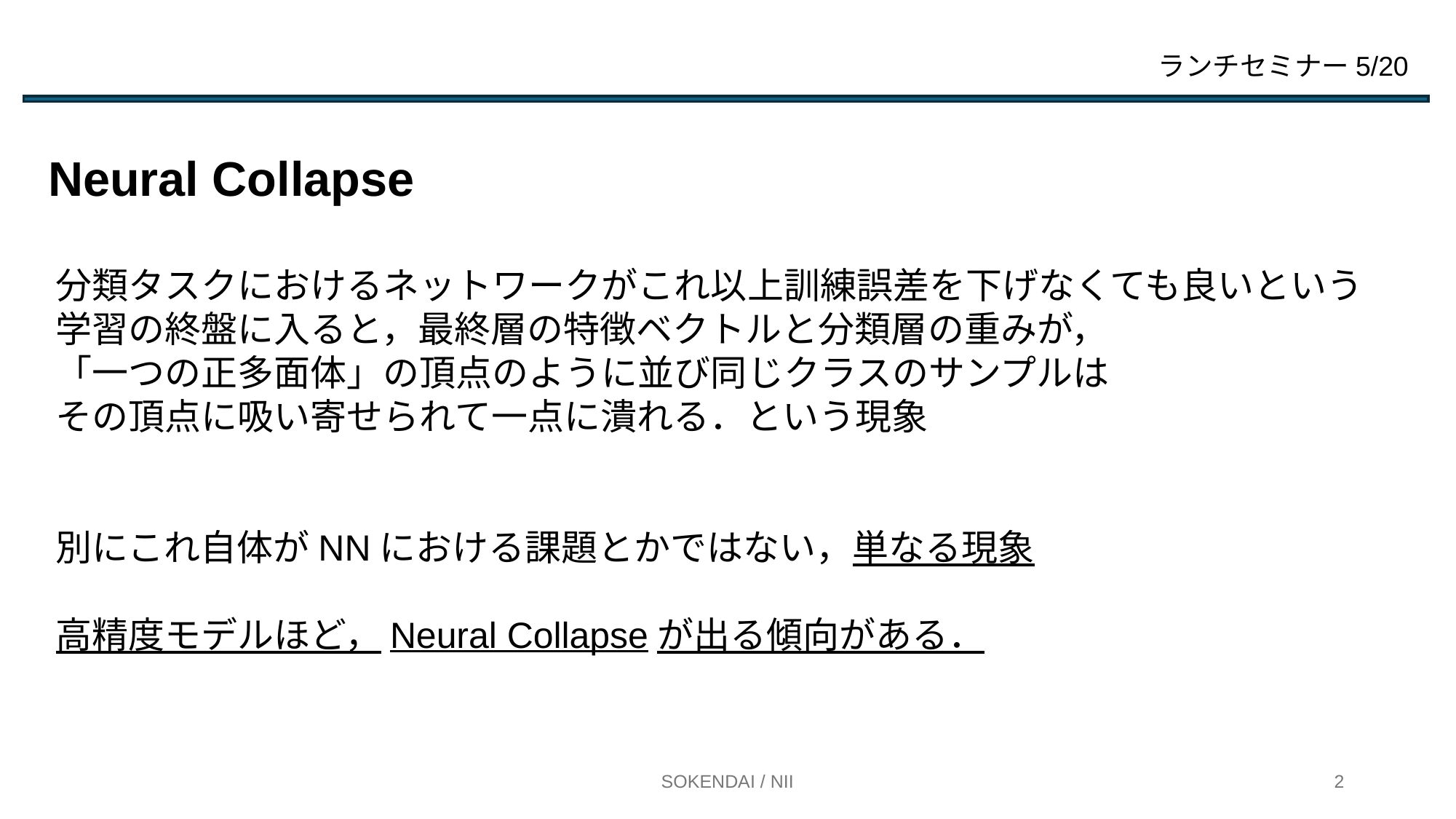

ランチセミナー5/20
Neural Collapse
分類タスクにおけるネットワークがこれ以上訓練誤差を下げなくても良いという
学習の終盤に入ると，最終層の特徴ベクトルと分類層の重みが，
「一つの正多面体」の頂点のように並び同じクラスのサンプルは
その頂点に吸い寄せられて一点に潰れる．という現象

別にこれ自体がNNにおける課題とかではない，単なる現象

高精度モデルほど，Neural Collapseが出る傾向がある．
SOKENDAI / NII
2